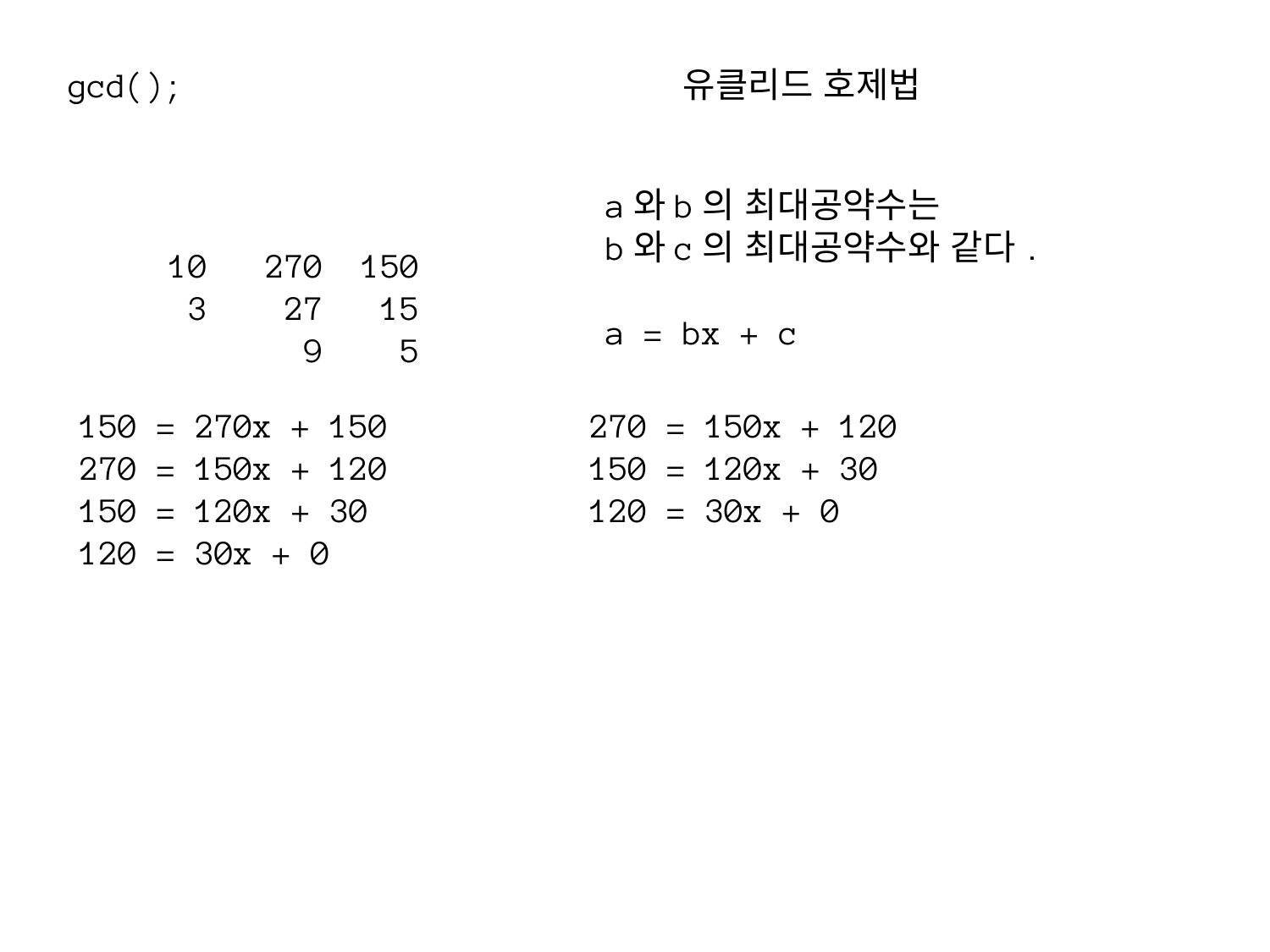

gcd();
유클리드 호제법
a와b의 최대공약수는
b와c의 최대공약수와 같다.

a = bx + c
10   270  150
 3    27   15
       9    5
150 = 270x + 150
270 = 150x + 120
150 = 120x + 30
120 = 30x + 0
270 = 150x + 120
150 = 120x + 30
120 = 30x + 0